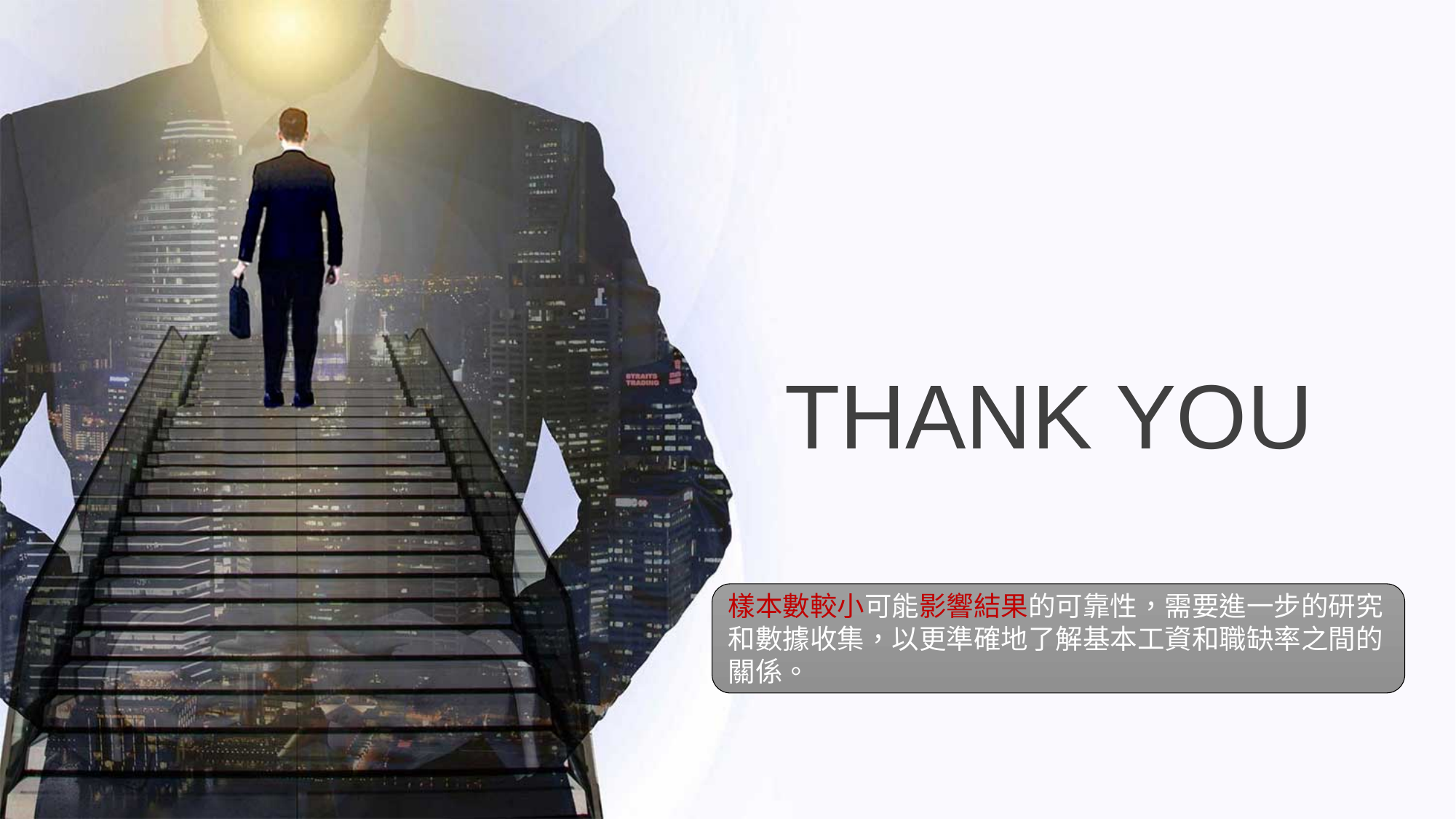

THANK YOU
樣本數較小可能影響結果的可靠性，需要進一步的研究和數據收集，以更準確地了解基本工資和職缺率之間的關係。